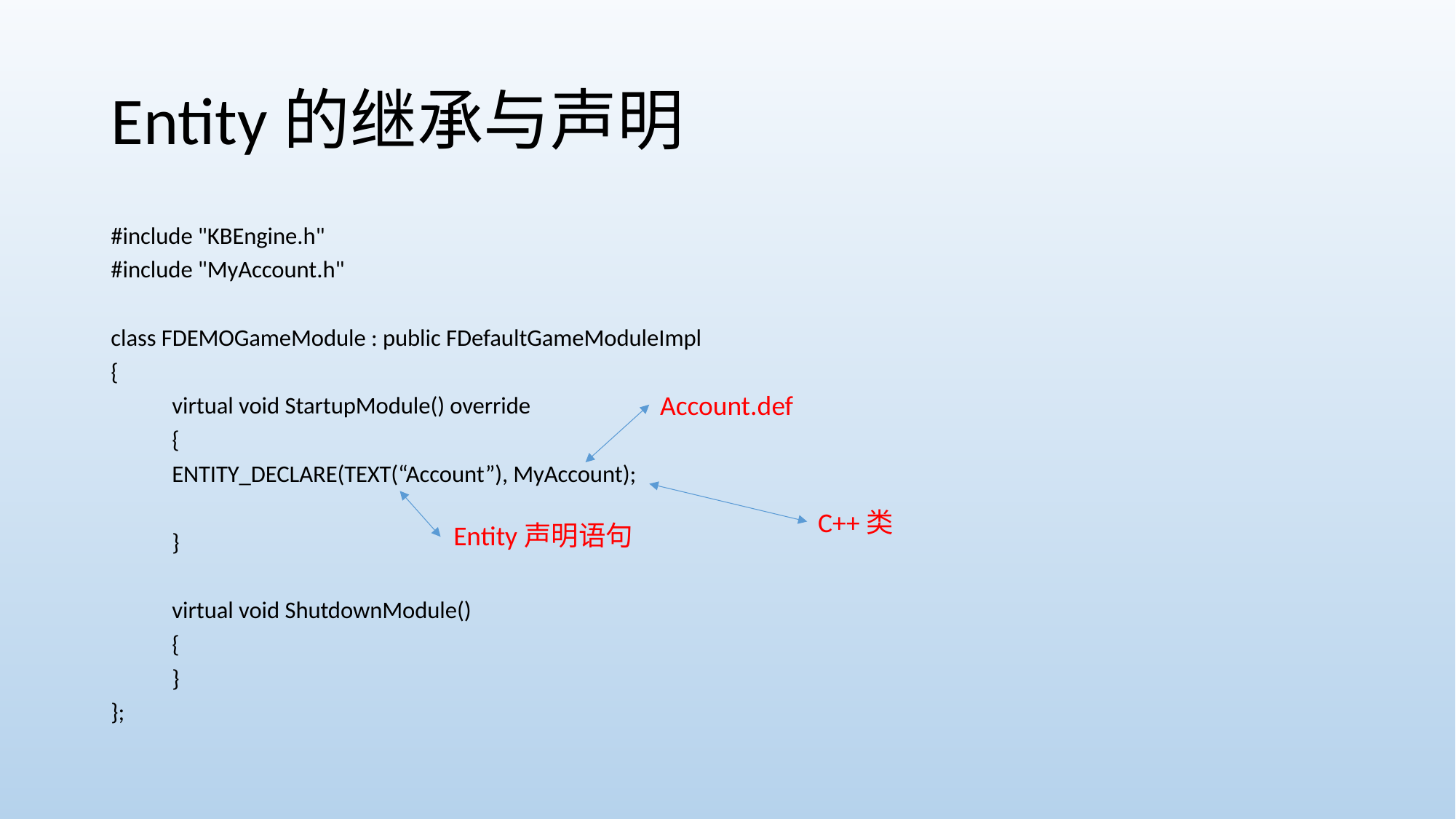

# Entity的继承与声明
#include "KBEngine.h"
#include "MyAccount.h"

class FDEMOGameModule : public FDefaultGameModuleImpl
{
	virtual void StartupModule() override
	{
		ENTITY_DECLARE(TEXT(“Account”), MyAccount);

	}

	virtual void ShutdownModule()
	{
	}
};

Account.def
C++类
Entity声明语句